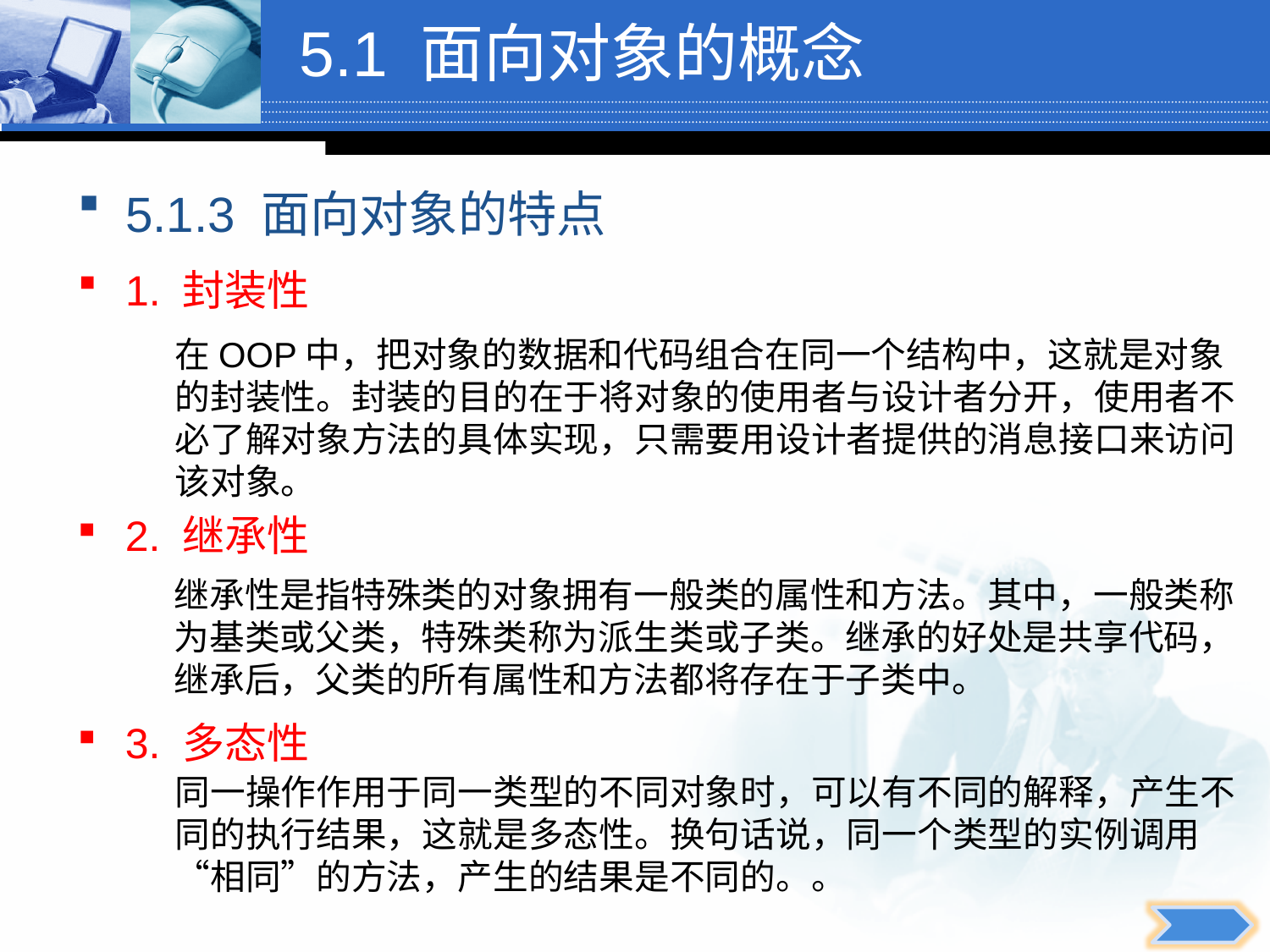

# 5.1 面向对象的概念
5.1.3 面向对象的特点
1. 封装性
在OOP中，把对象的数据和代码组合在同一个结构中，这就是对象的封装性。封装的目的在于将对象的使用者与设计者分开，使用者不必了解对象方法的具体实现，只需要用设计者提供的消息接口来访问该对象。
2. 继承性
继承性是指特殊类的对象拥有一般类的属性和方法。其中，一般类称为基类或父类，特殊类称为派生类或子类。继承的好处是共享代码，继承后，父类的所有属性和方法都将存在于子类中。
3. 多态性
同一操作作用于同一类型的不同对象时，可以有不同的解释，产生不同的执行结果，这就是多态性。换句话说，同一个类型的实例调用“相同”的方法，产生的结果是不同的。。